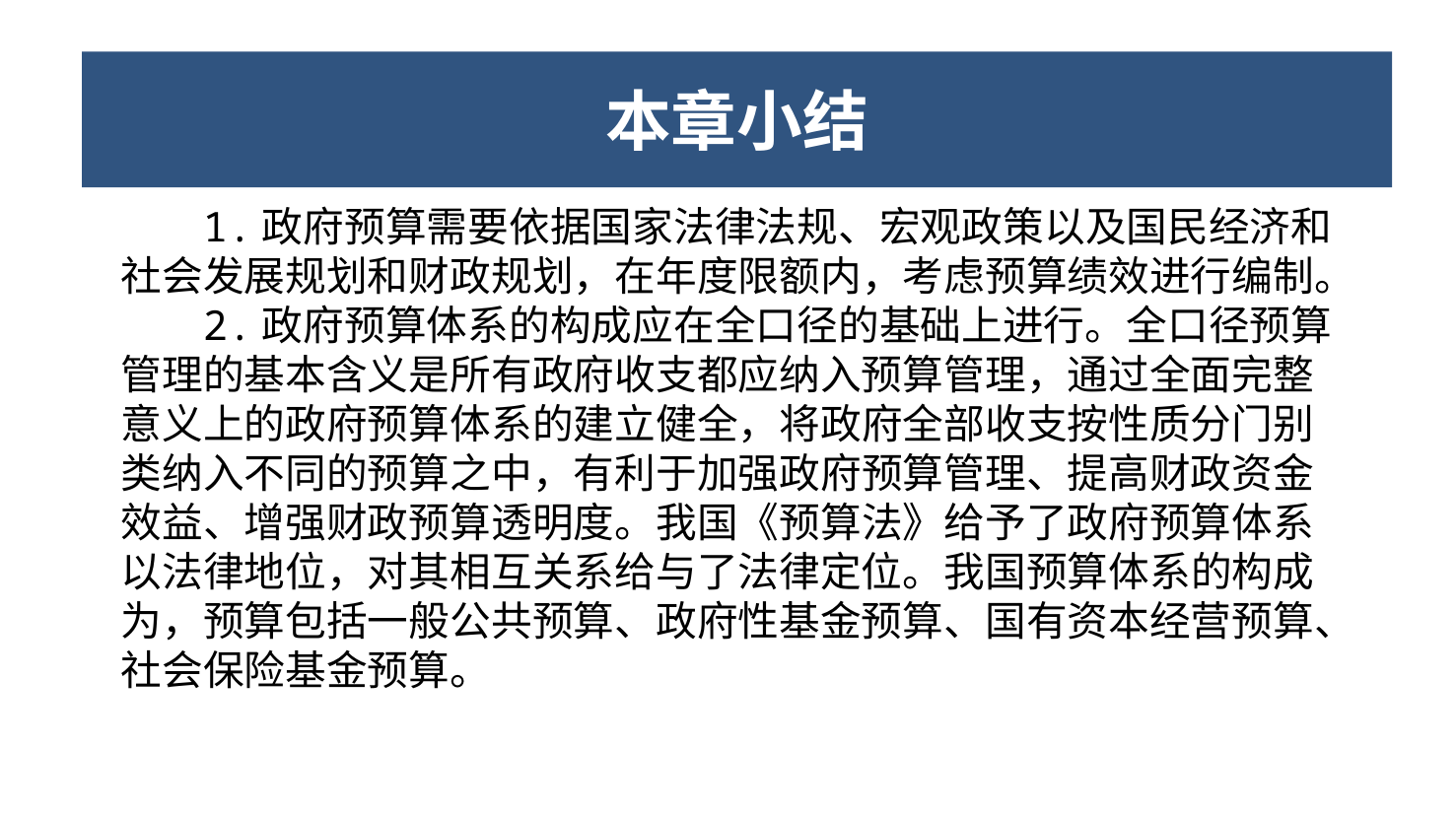

本章小结
本章小结
1.政府预算需要依据国家法律法规、宏观政策以及国民经济和社会发展规划和财政规划，在年度限额内，考虑预算绩效进行编制。
2.政府预算体系的构成应在全口径的基础上进行。全口径预算管理的基本含义是所有政府收支都应纳入预算管理，通过全面完整意义上的政府预算体系的建立健全，将政府全部收支按性质分门别类纳入不同的预算之中，有利于加强政府预算管理、提高财政资金效益、增强财政预算透明度。我国《预算法》给予了政府预算体系以法律地位，对其相互关系给与了法律定位。我国预算体系的构成为，预算包括一般公共预算、政府性基金预算、国有资本经营预算、社会保险基金预算。